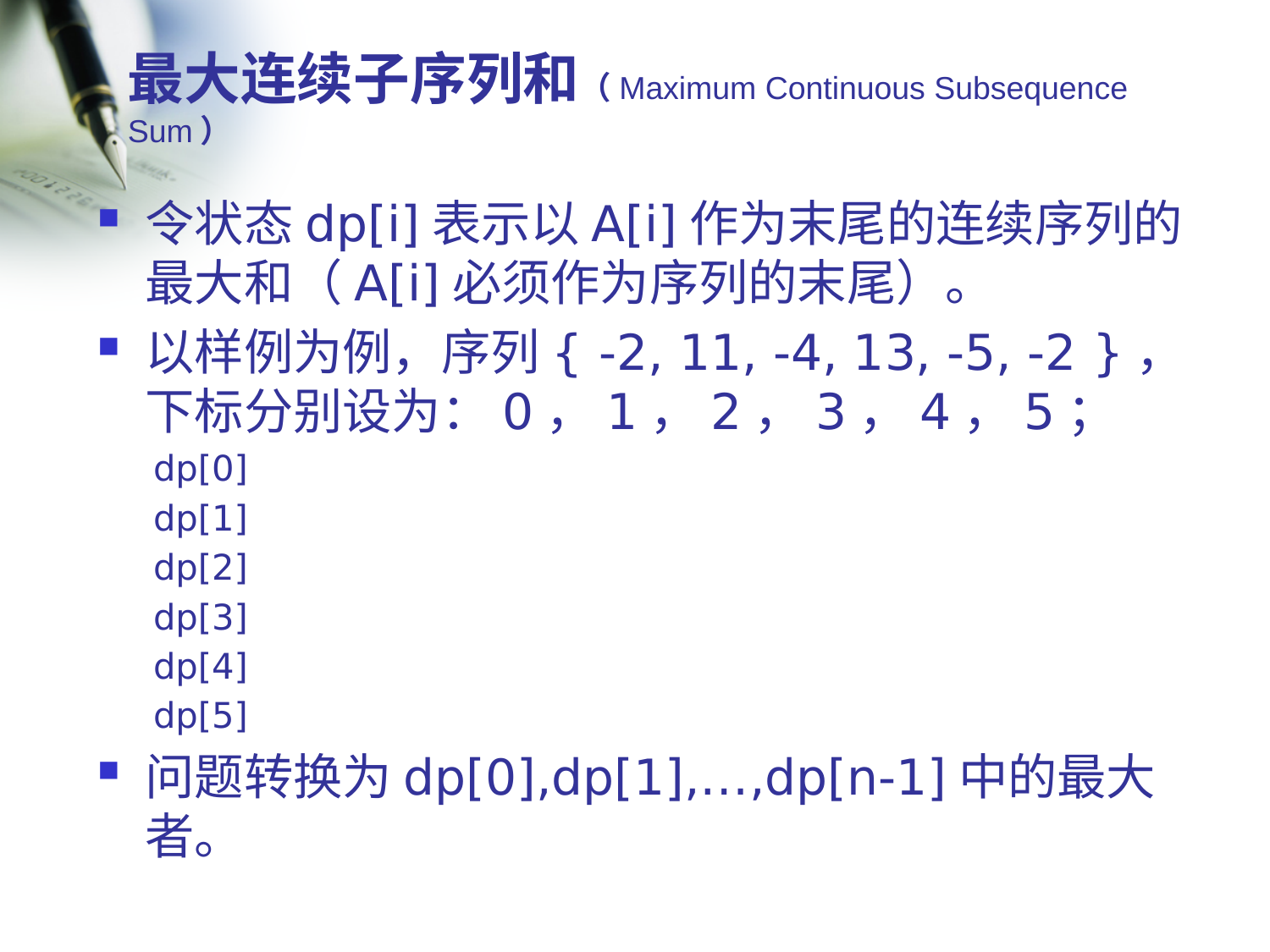

# 最大连续子序列和（Maximum Continuous Subsequence Sum）
令状态dp[i]表示以A[i]作为末尾的连续序列的最大和（A[i]必须作为序列的末尾）。
以样例为例，序列{ -2, 11, -4, 13, -5, -2 }，下标分别设为：0，1，2，3，4，5；
dp[0]
dp[1]
dp[2]
dp[3]
dp[4]
dp[5]
问题转换为dp[0],dp[1],…,dp[n-1]中的最大者。